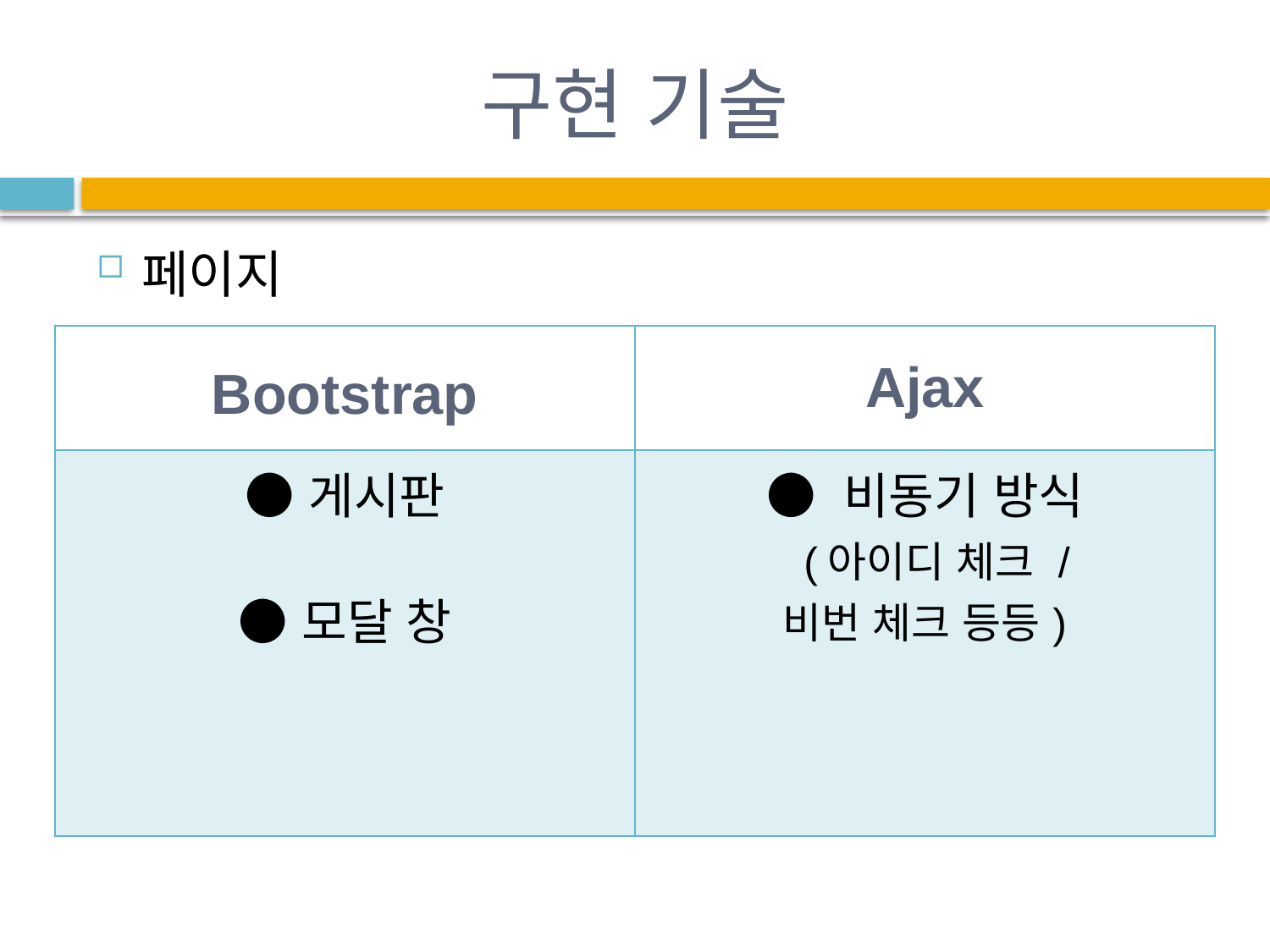

# 구현 기술

페이지

| Bootstrap | Ajax |
| --- | --- |
| ●게시판 ●모달 창 | ● 비동기 방식 (아이디 체크 / 비번 체크 등등) |